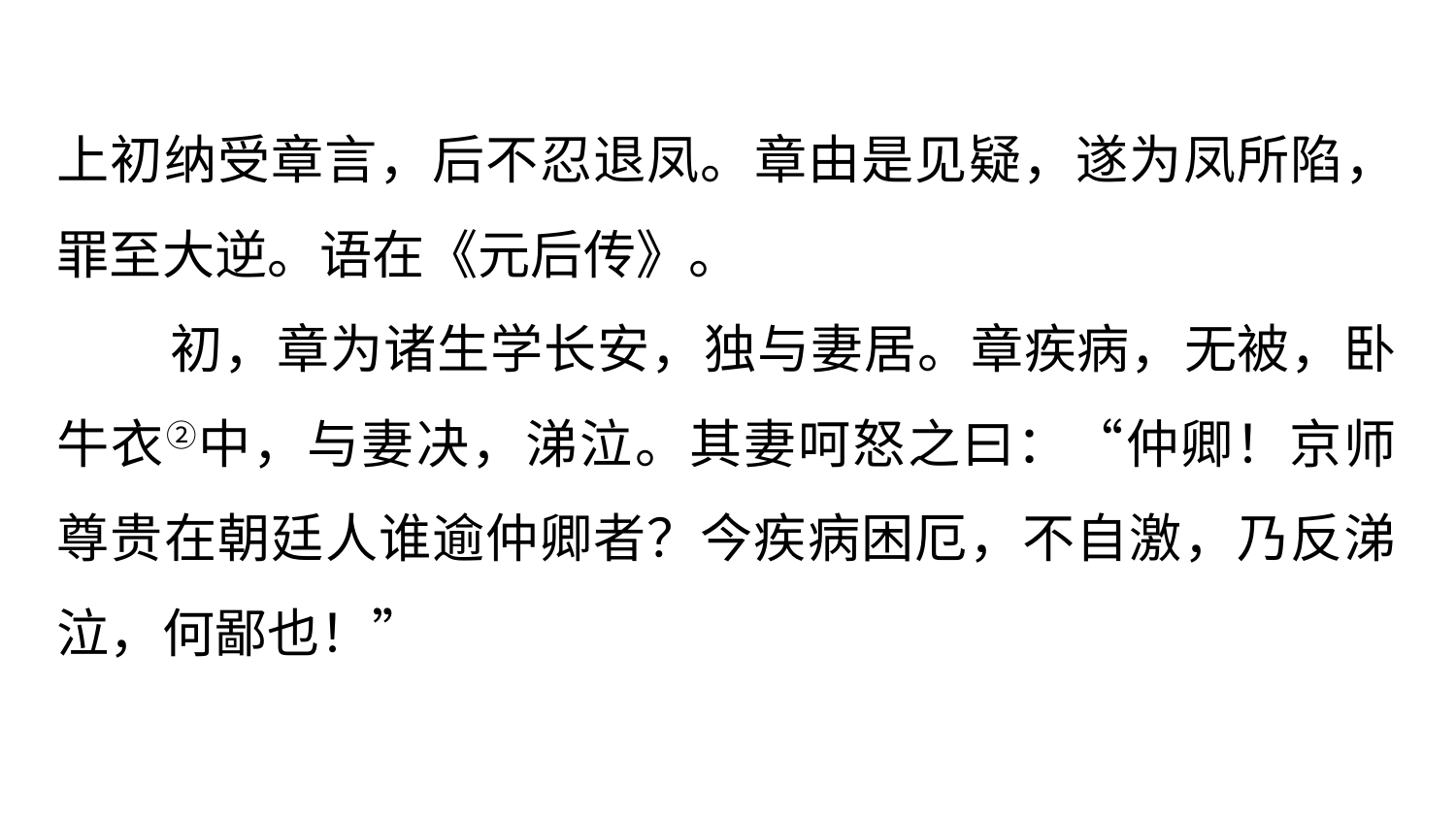

上初纳受章言，后不忍退凤。章由是见疑，遂为凤所陷，罪至大逆。语在《元后传》。
        初，章为诸生学长安，独与妻居。章疾病，无被，卧牛衣②中，与妻决，涕泣。其妻呵怒之曰：“仲卿！京师尊贵在朝廷人谁逾仲卿者？今疾病困厄，不自激，乃反涕泣，何鄙也！”